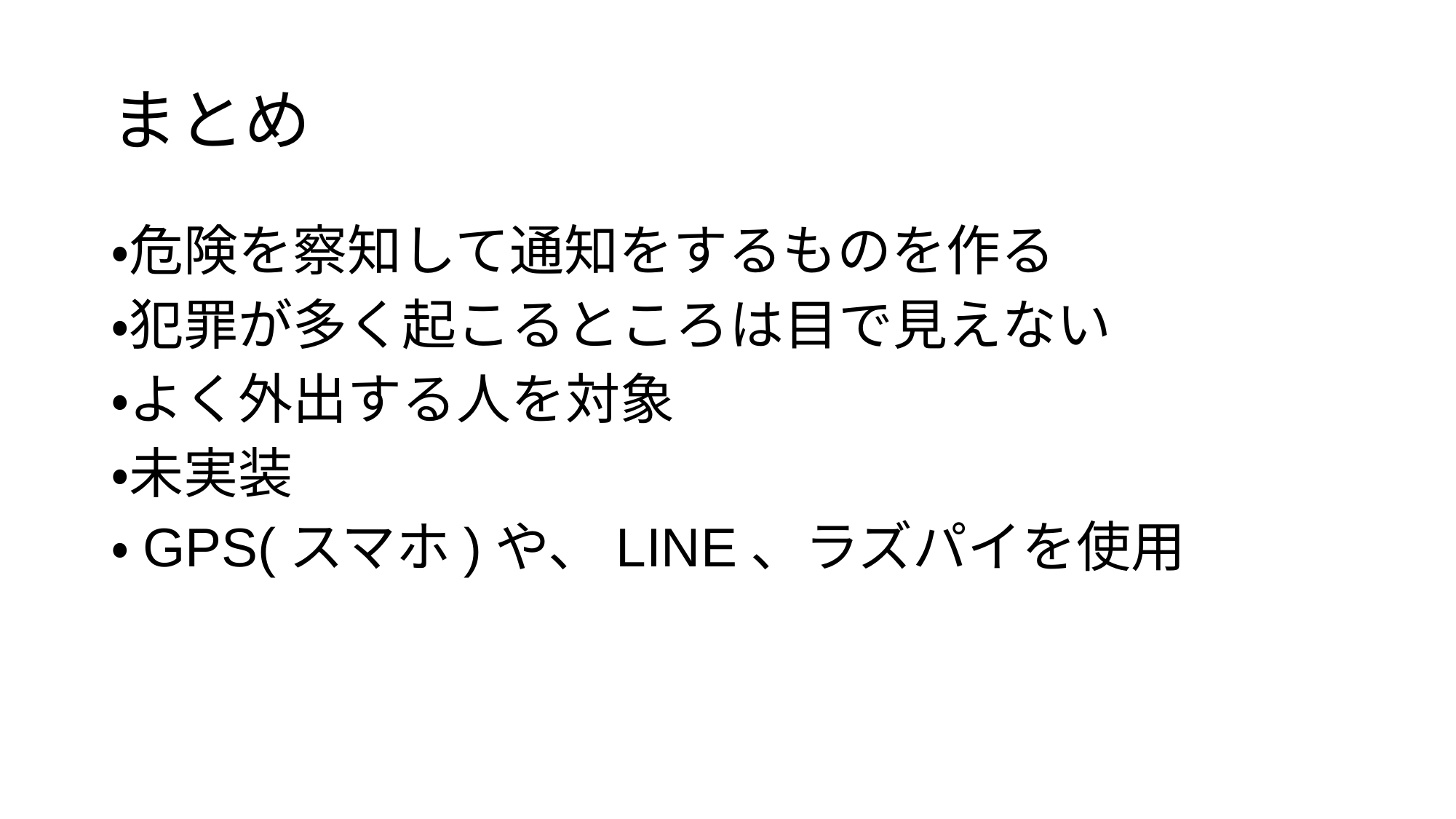

# まとめ
・危険を察知して通知をするものを作る
・犯罪が多く起こるところは目で見えない
・よく外出する人を対象
・未実装
・GPS(スマホ)や、LINE、ラズパイを使用